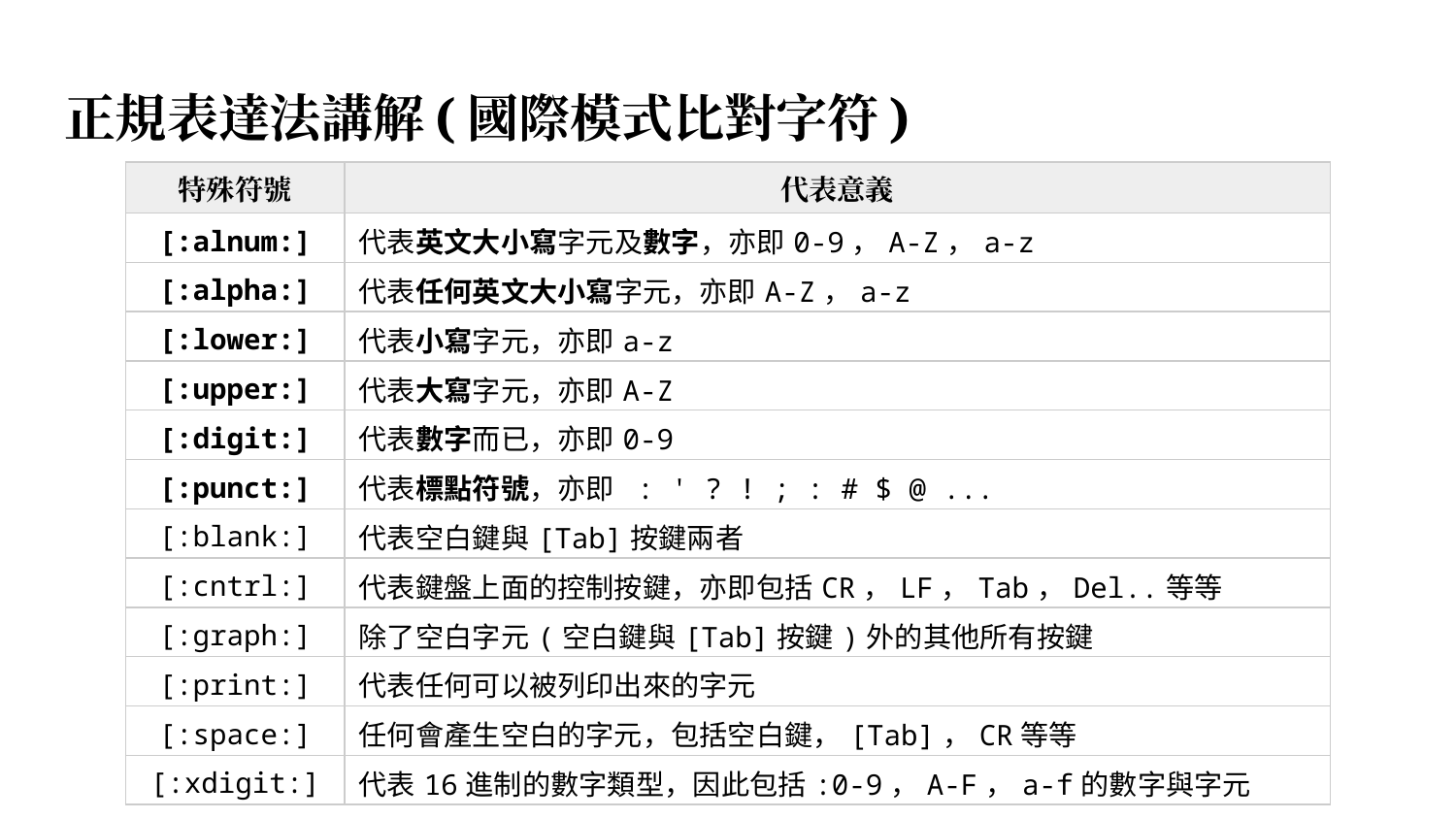

# 正規表達法講解(國際模式比對字符)
| 特殊符號 | 代表意義 |
| --- | --- |
| [:alnum:] | 代表英文大小寫字元及數字，亦即0-9，A-Z，a-z |
| [:alpha:] | 代表任何英文大小寫字元，亦即A-Z，a-z |
| [:lower:] | 代表小寫字元，亦即a-z |
| [:upper:] | 代表大寫字元，亦即A-Z |
| [:digit:] | 代表數字而已，亦即0-9 |
| [:punct:] | 代表標點符號，亦即 : ' ? ! ; : # $ @ ... |
| [:blank:] | 代表空白鍵與[Tab]按鍵兩者 |
| [:cntrl:] | 代表鍵盤上面的控制按鍵，亦即包括CR，LF，Tab，Del..等等 |
| [:graph:] | 除了空白字元(空白鍵與[Tab]按鍵)外的其他所有按鍵 |
| [:print:] | 代表任何可以被列印出來的字元 |
| [:space:] | 任何會產生空白的字元，包括空白鍵，[Tab]，CR等等 |
| [:xdigit:] | 代表16進制的數字類型，因此包括:0-9，A-F，a-f的數字與字元 |